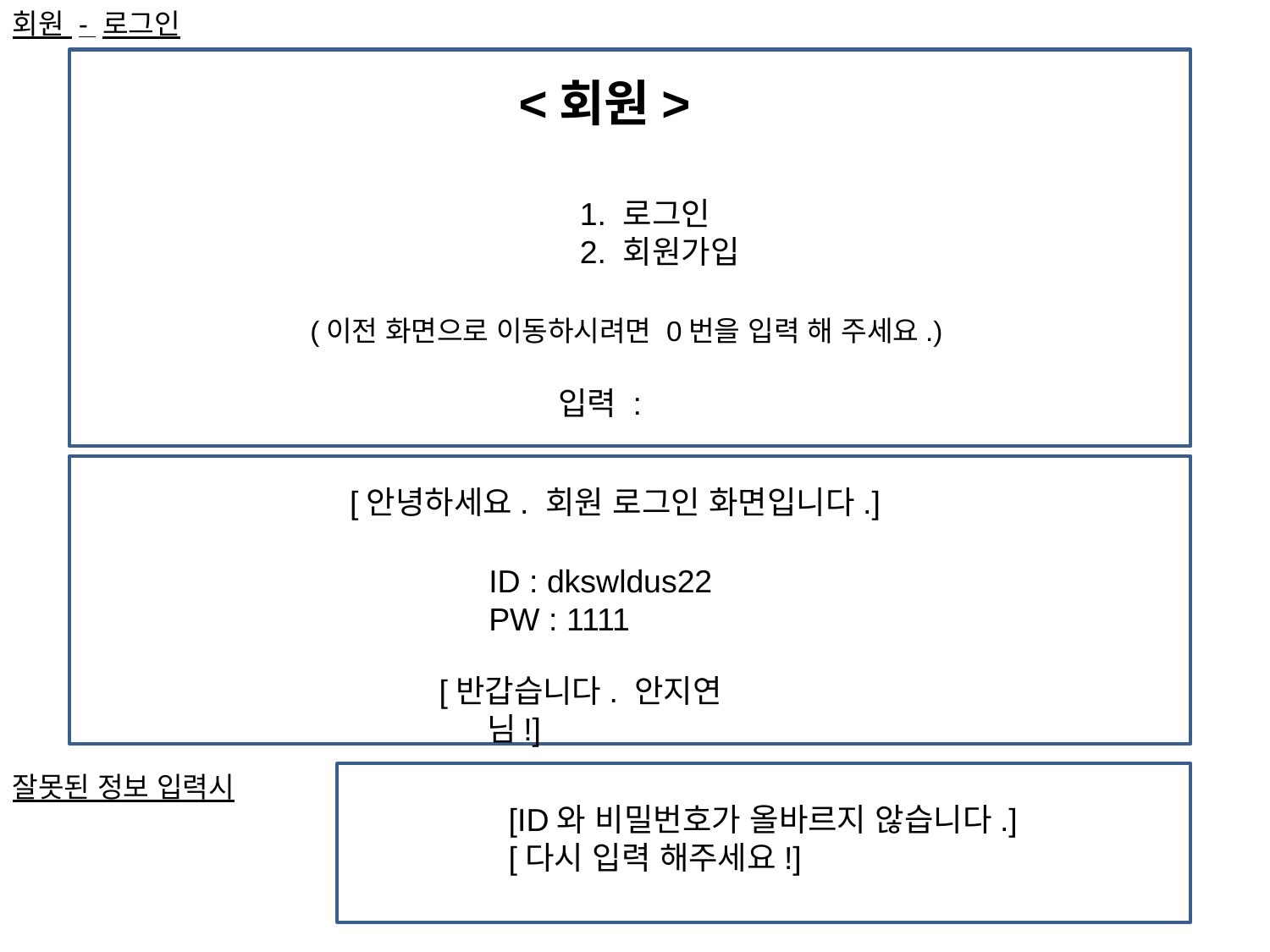

회원 - 로그인

<회원>
				1. 로그인
				2. 회원가입
(이전 화면으로 이동하시려면 0번을 입력 해 주세요.)
입력 :

[안녕하세요. 회원 로그인 화면입니다.]
ID : dkswldus22
PW : 1111
[반갑습니다. 안지연님!]
잘못된 정보 입력시

[ID와 비밀번호가 올바르지 않습니다.]
[다시 입력 해주세요!]